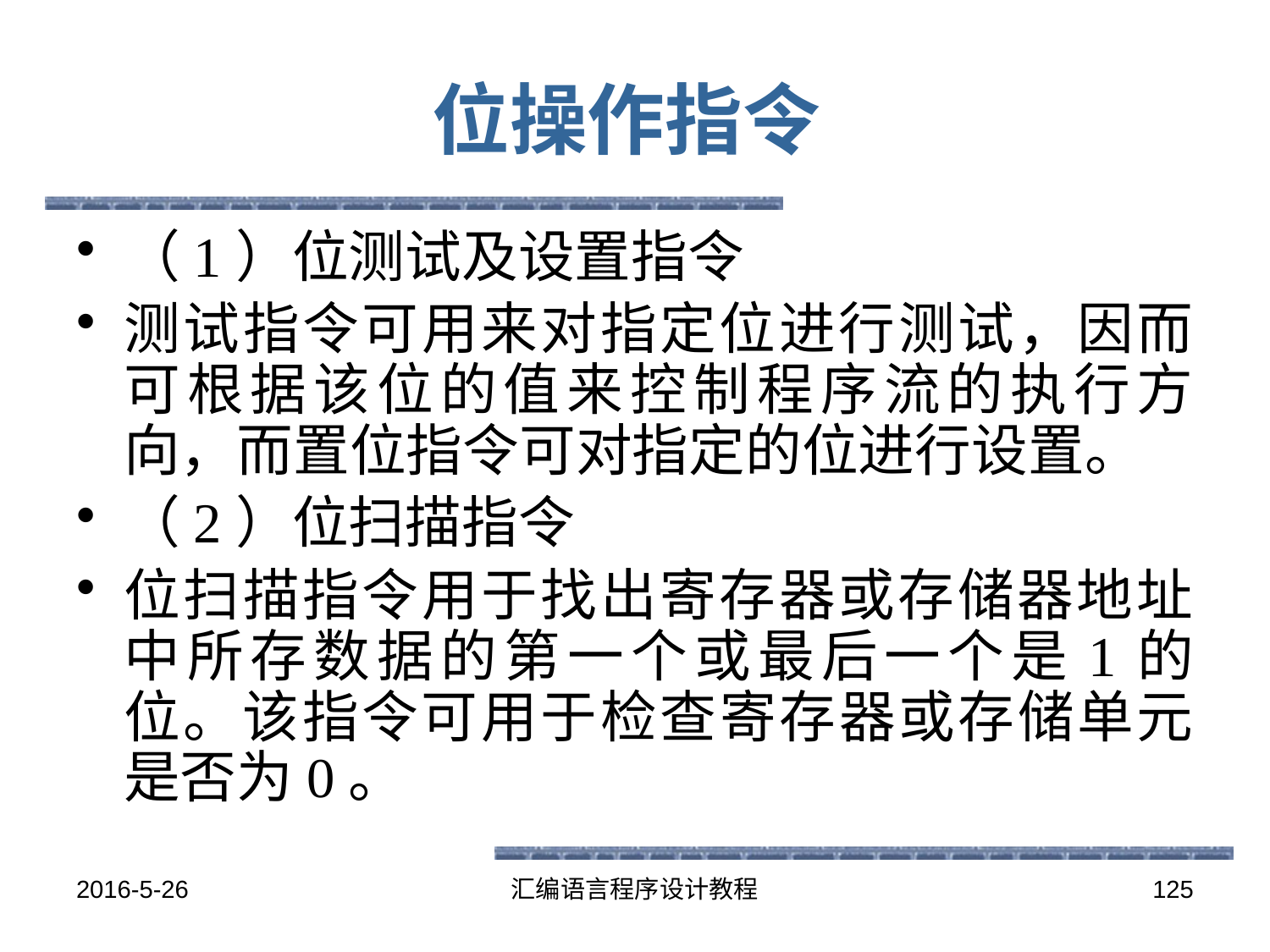

# 位操作指令
（1）位测试及设置指令
测试指令可用来对指定位进行测试，因而可根据该位的值来控制程序流的执行方向，而置位指令可对指定的位进行设置。
（2）位扫描指令
位扫描指令用于找出寄存器或存储器地址中所存数据的第一个或最后一个是1的位。该指令可用于检查寄存器或存储单元是否为0。
2016-5-26
汇编语言程序设计教程
125